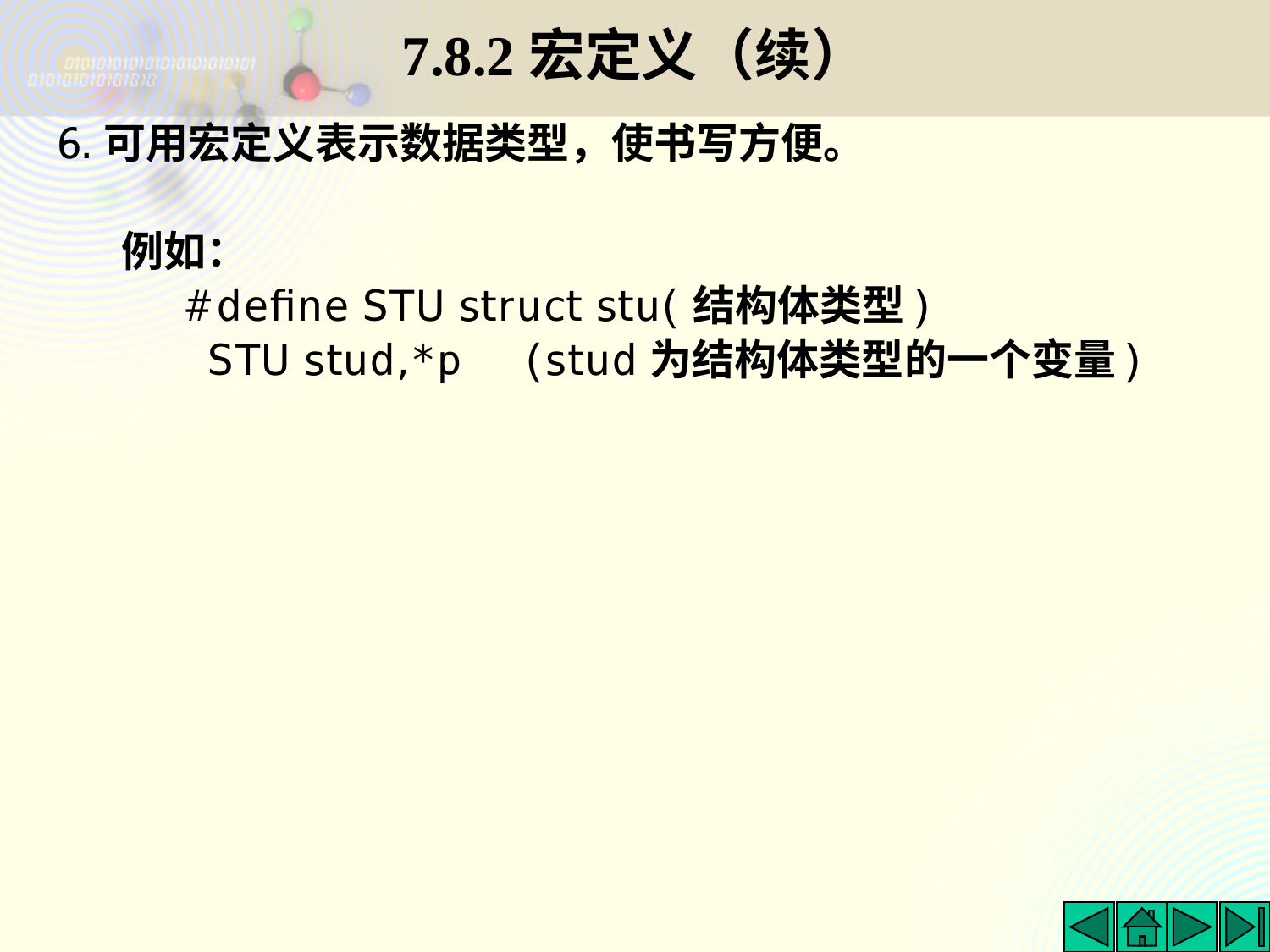

# 7.8.2宏定义（续）
6.可用宏定义表示数据类型，使书写方便。

例如：
     #define STU struct stu(结构体类型)
       STU stud,*p     (stud为结构体类型的一个变量)